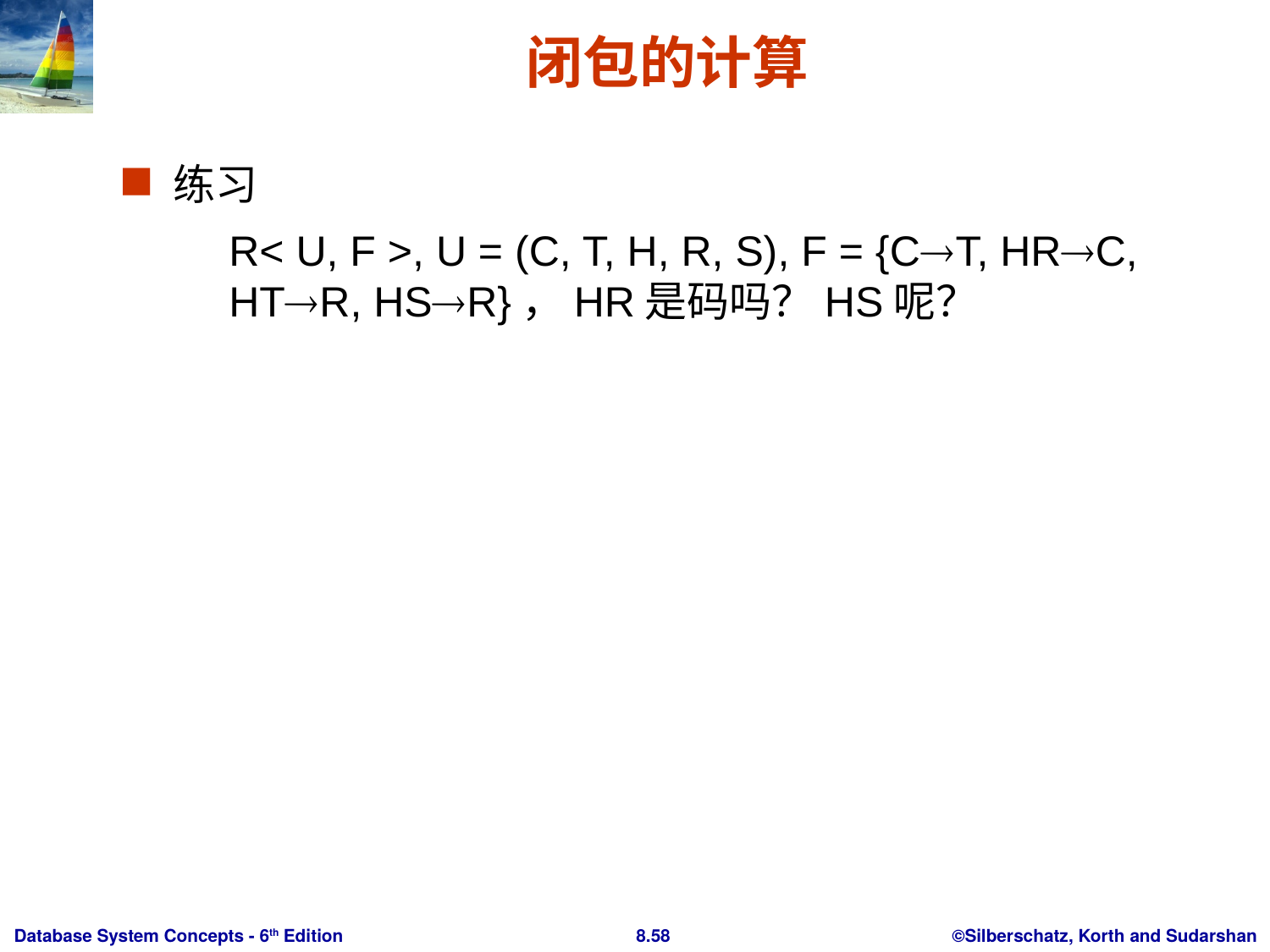

# 闭包的计算
练习
	R< U, F >, U = (C, T, H, R, S), F = {C→T, HR→C, HT→R, HS→R}，HR是码吗？HS呢？